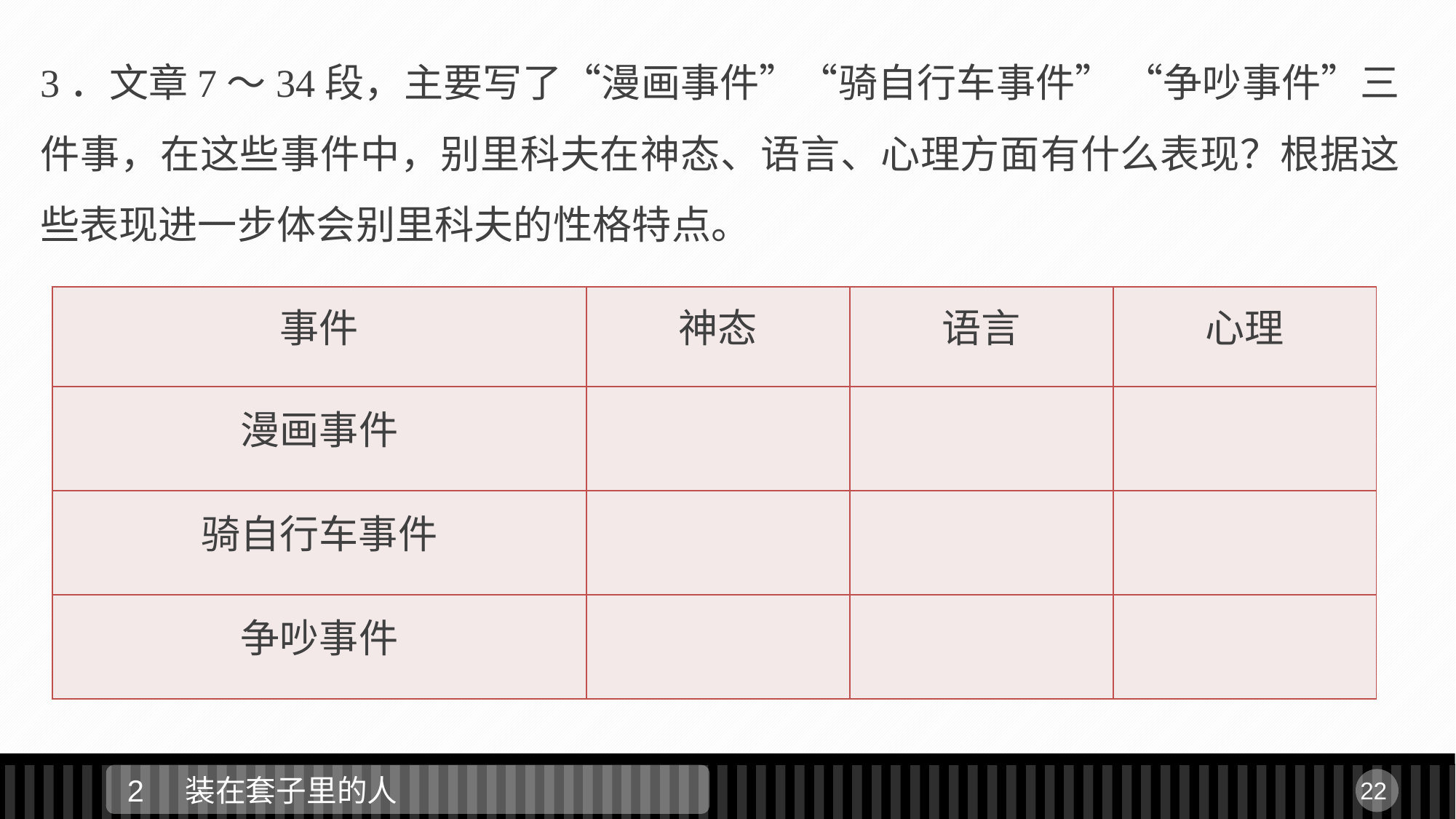

3．文章7～34段，主要写了“漫画事件”“骑自行车事件” “争吵事件”三件事，在这些事件中，别里科夫在神态、语言、心理方面有什么表现？根据这些表现进一步体会别里科夫的性格特点。
| 事件 | 神态 | 语言 | 心理 |
| --- | --- | --- | --- |
| 漫画事件 |  |  |  |
| 骑自行车事件 |  |  |  |
| 争吵事件 |  |  |  |